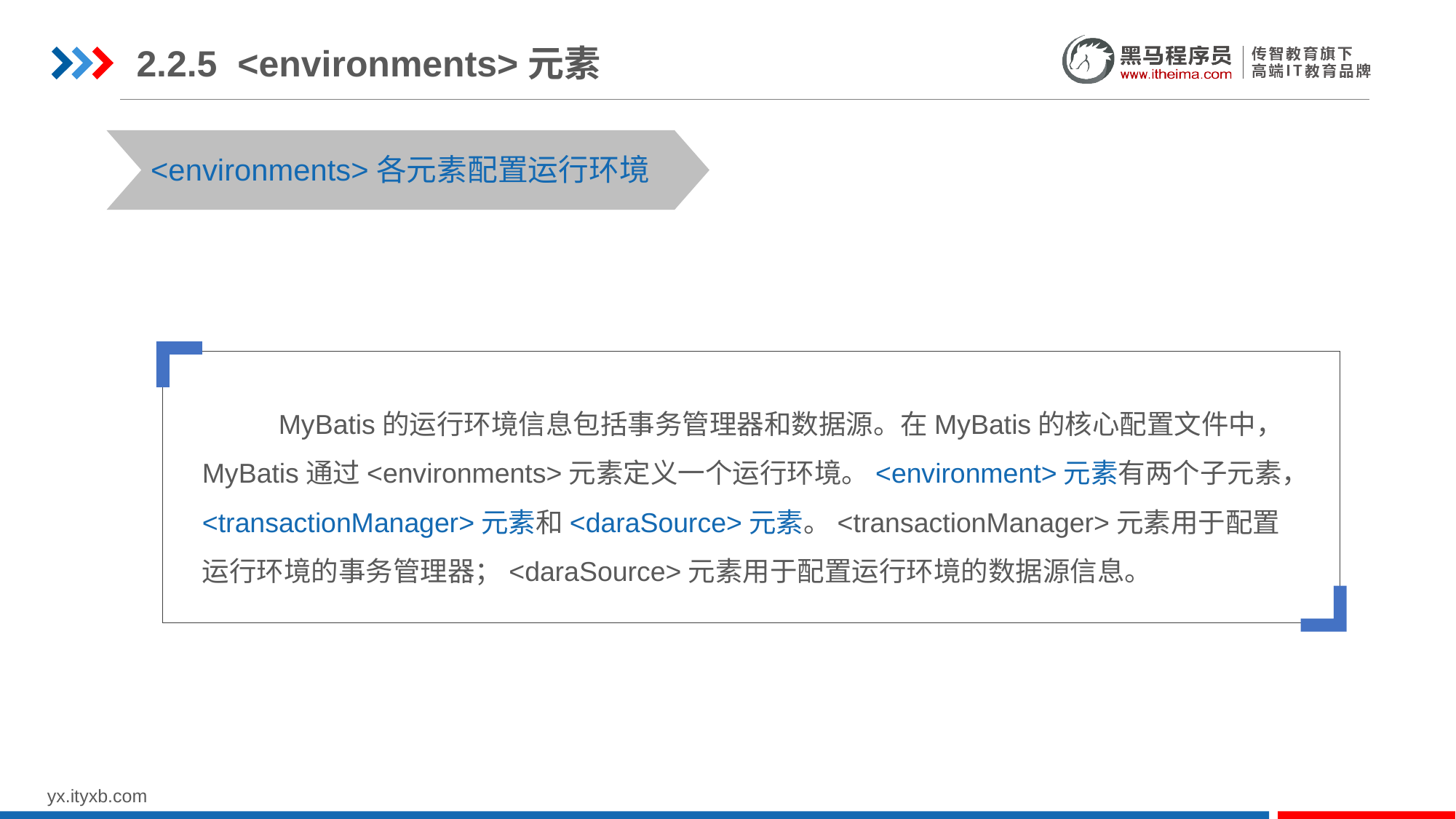

2.2.5  <environments>元素

<environments>各元素配置运行环境

          MyBatis的运行环境信息包括事务管理器和数据源。在MyBatis的核心配置文件中，MyBatis通过<environments>元素定义一个运行环境。<environment>元素有两个子元素，<transactionManager>元素和<daraSource>元素。<transactionManager>元素用于配置运行环境的事务管理器；<daraSource>元素用于配置运行环境的数据源信息。